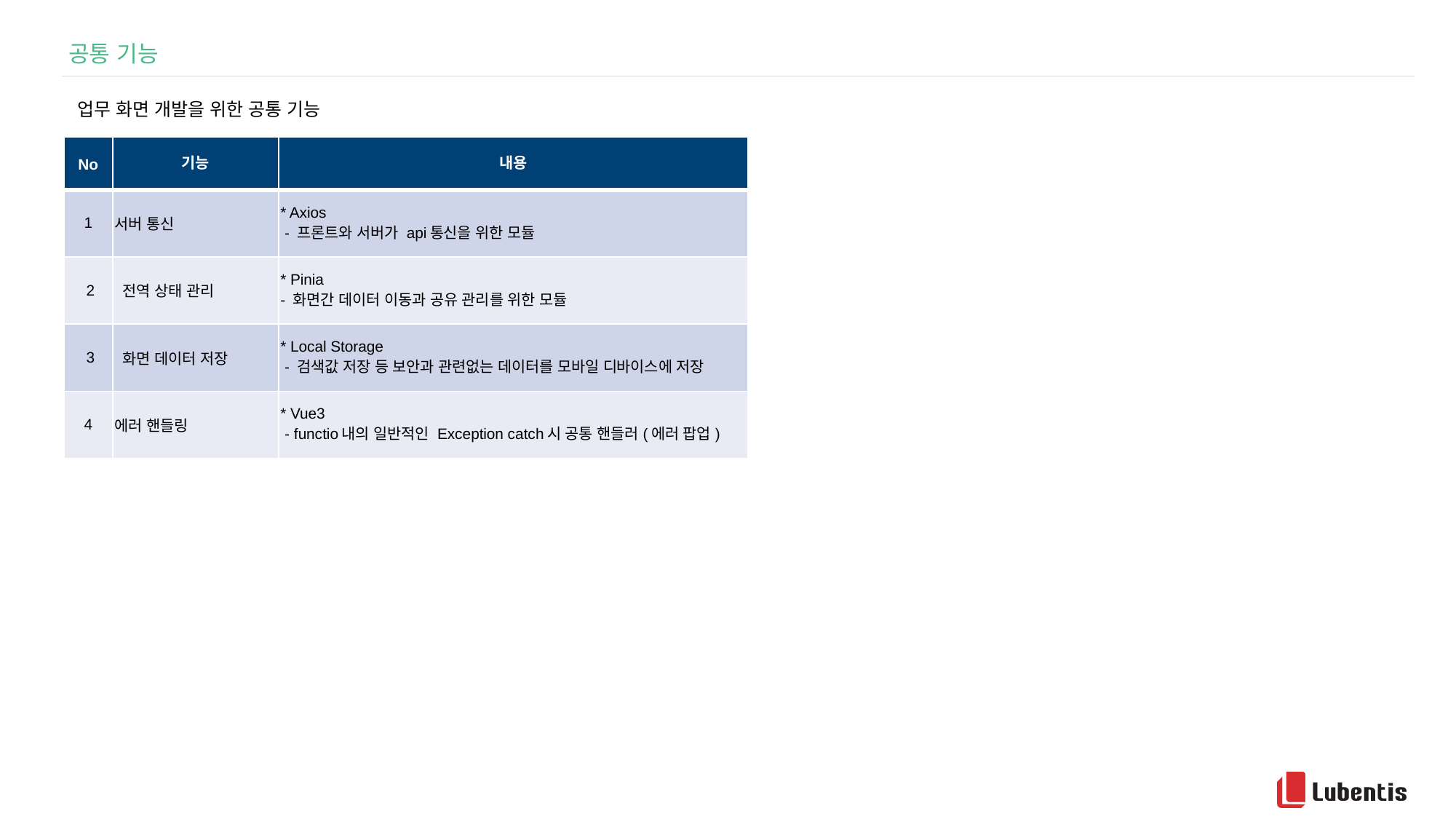

공통 기능
업무 화면 개발을 위한 공통 기능
| No | 기능 | 내용 |
| --- | --- | --- |
| 1 | 서버 통신 | \* Axios - 프론트와 서버가 api통신을 위한 모듈 |
| 2 | 전역 상태 관리 | \* Pinia - 화면간 데이터 이동과 공유 관리를 위한 모듈 |
| 3 | 화면 데이터 저장 | \* Local Storage - 검색값 저장 등 보안과 관련없는 데이터를 모바일 디바이스에 저장 |
| 4 | 에러 핸들링 | \* Vue3 - functio내의 일반적인 Exception catch시 공통 핸들러(에러 팝업) |